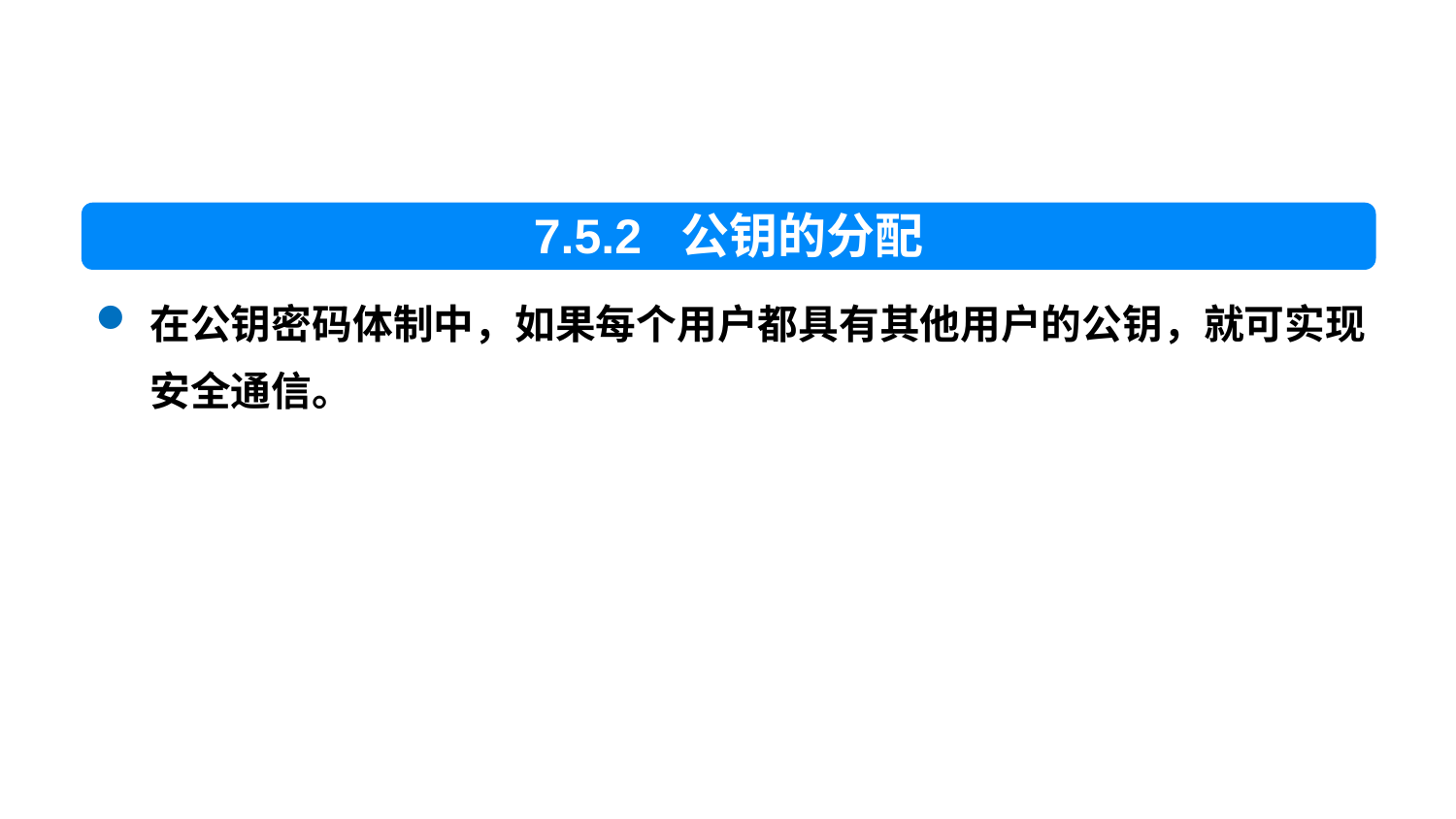

7.5.2  公钥的分配

在公钥密码体制中，如果每个用户都具有其他用户的公钥，就可实现安全通信。
60